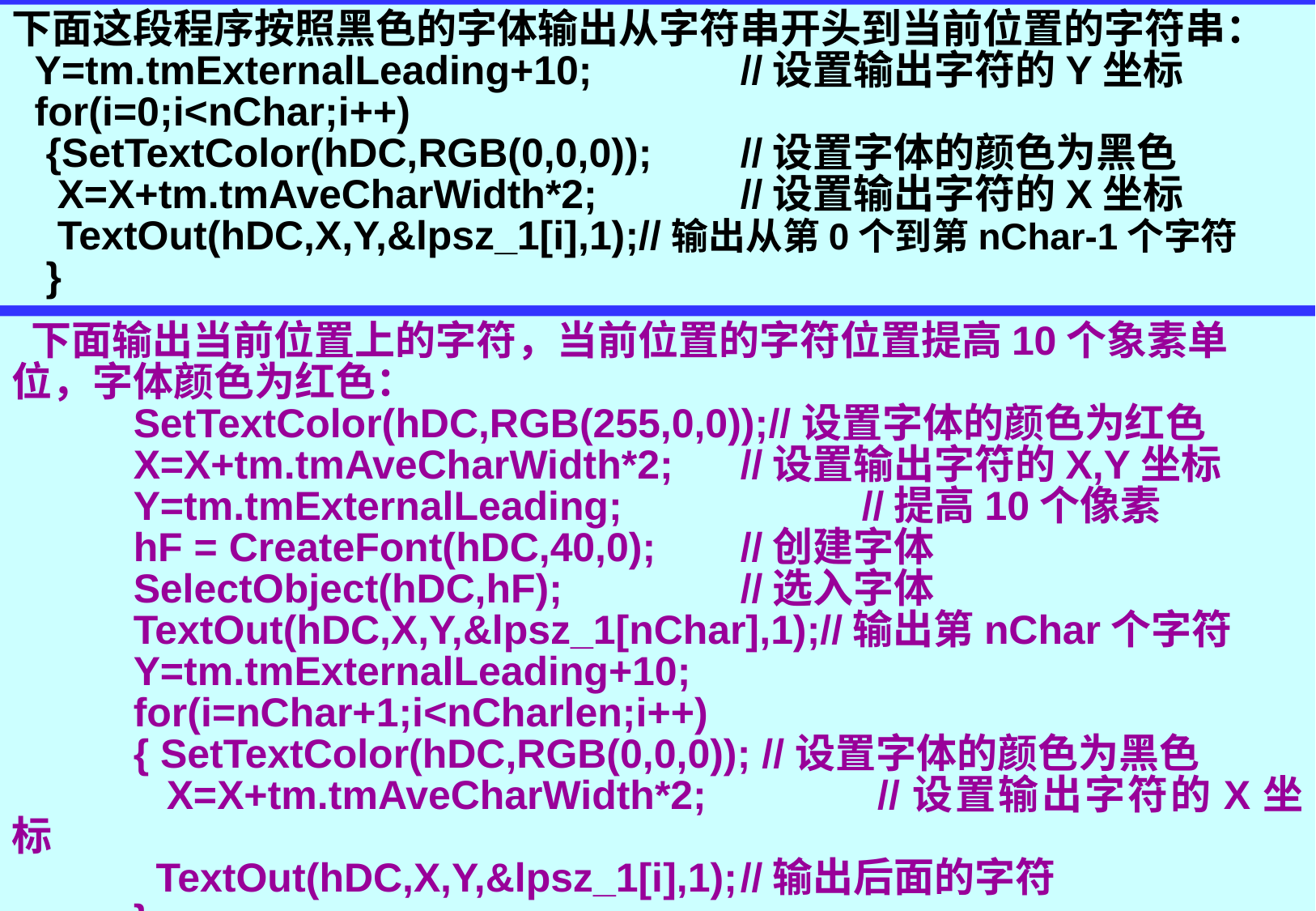

下面这段程序按照黑色的字体输出从字符串开头到当前位置的字符串：
  Y=tm.tmExternalLeading+10;		//设置输出字符的Y坐标
  for(i=0;i<nChar;i++)
   {SetTextColor(hDC,RGB(0,0,0));	//设置字体的颜色为黑色
    X=X+tm.tmAveCharWidth*2;		//设置输出字符的X坐标
    TextOut(hDC,X,Y,&lpsz_1[i],1);//输出从第0个到第nChar-1个字符
   }
 下面输出当前位置上的字符，当前位置的字符位置提高10个象素单位，字体颜色为红色：
	SetTextColor(hDC,RGB(255,0,0));//设置字体的颜色为红色
	X=X+tm.tmAveCharWidth*2;	//设置输出字符的X,Y坐标
	Y=tm.tmExternalLeading;		//提高10个像素
	hF = CreateFont(hDC,40,0);	//创建字体
	SelectObject(hDC,hF);		//选入字体
	TextOut(hDC,X,Y,&lpsz_1[nChar],1);//输出第nChar个字符
	Y=tm.tmExternalLeading+10;
	for(i=nChar+1;i<nCharlen;i++)
	{ SetTextColor(hDC,RGB(0,0,0)); //设置字体的颜色为黑色
  	  X=X+tm.tmAveCharWidth*2;  		//设置输出字符的X坐标
	  TextOut(hDC,X,Y,&lpsz_1[i],1);	//输出后面的字符
	}
19